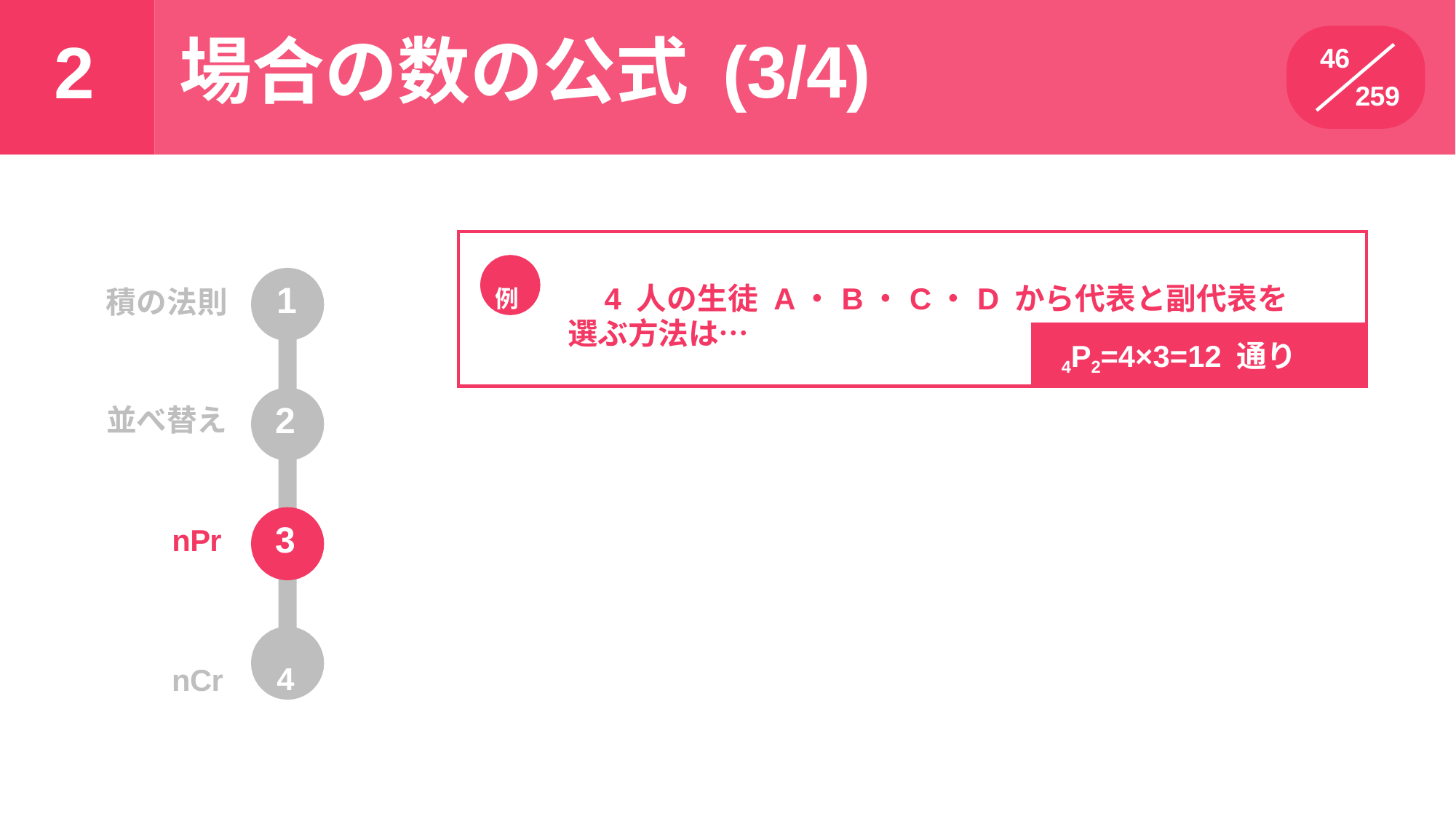

場合の数の公式 (3/4)
# 2
46
259
| 例 4 人の生徒 A・B・C・D から代表と副代表を |  |
| --- | --- |
| 選ぶ方法は… | 4P2=4×3=12 通り |

積の法則	1
2
並べ替え

3
nPr

nCr	4